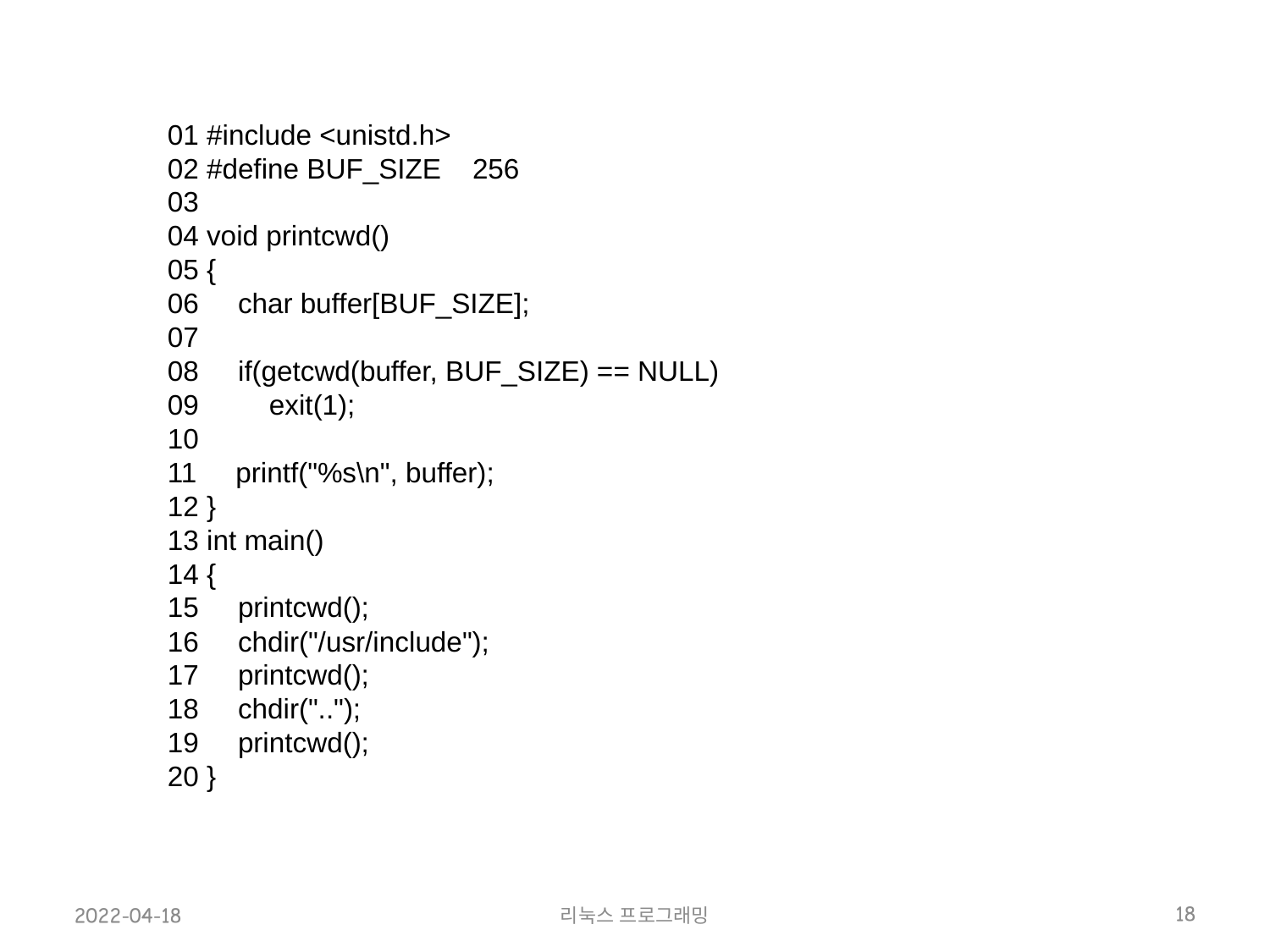

01 #include <unistd.h>
02 #define BUF_SIZE    256
03
04 void printcwd()
05 {
06     char buffer[BUF_SIZE];
07
08     if(getcwd(buffer, BUF_SIZE) == NULL)
09         exit(1);
10
11     printf("%s\n", buffer);
12 }
13 int main()
14 {
15     printcwd();
16     chdir("/usr/include");
17     printcwd();
18     chdir("..");
19     printcwd();
20 }
2022-04-18
리눅스 프로그래밍
18